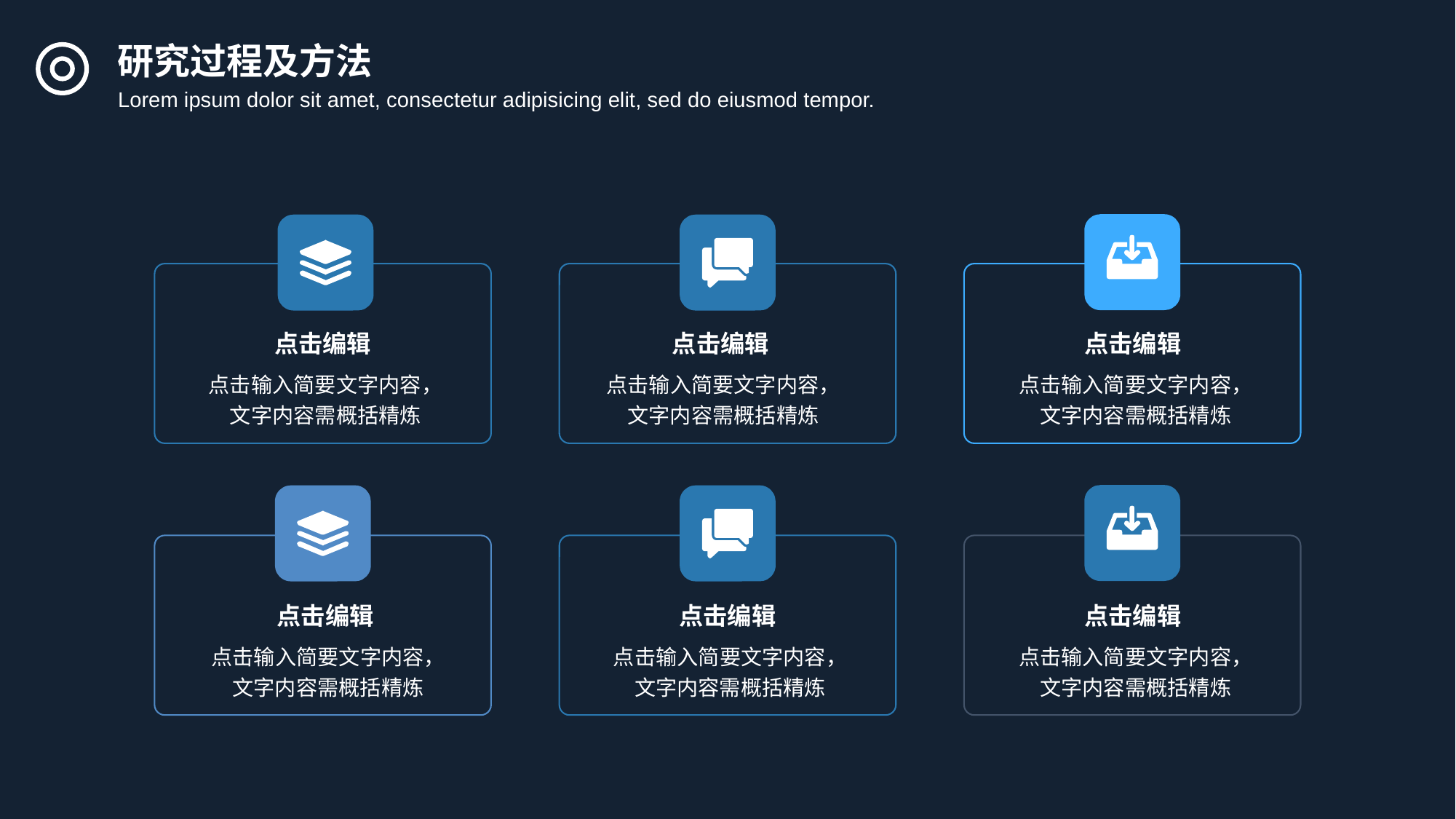

研究过程及方法

Lorem ipsum dolor sit amet, consectetur adipisicing elit, sed do eiusmod tempor.

点击编辑
点击编辑
点击编辑
点击输入简要文字内容，文字内容需概括精炼
点击输入简要文字内容，文字内容需概括精炼
点击输入简要文字内容，文字内容需概括精炼

点击编辑
点击编辑
点击编辑
点击输入简要文字内容，文字内容需概括精炼
点击输入简要文字内容，文字内容需概括精炼
点击输入简要文字内容，文字内容需概括精炼